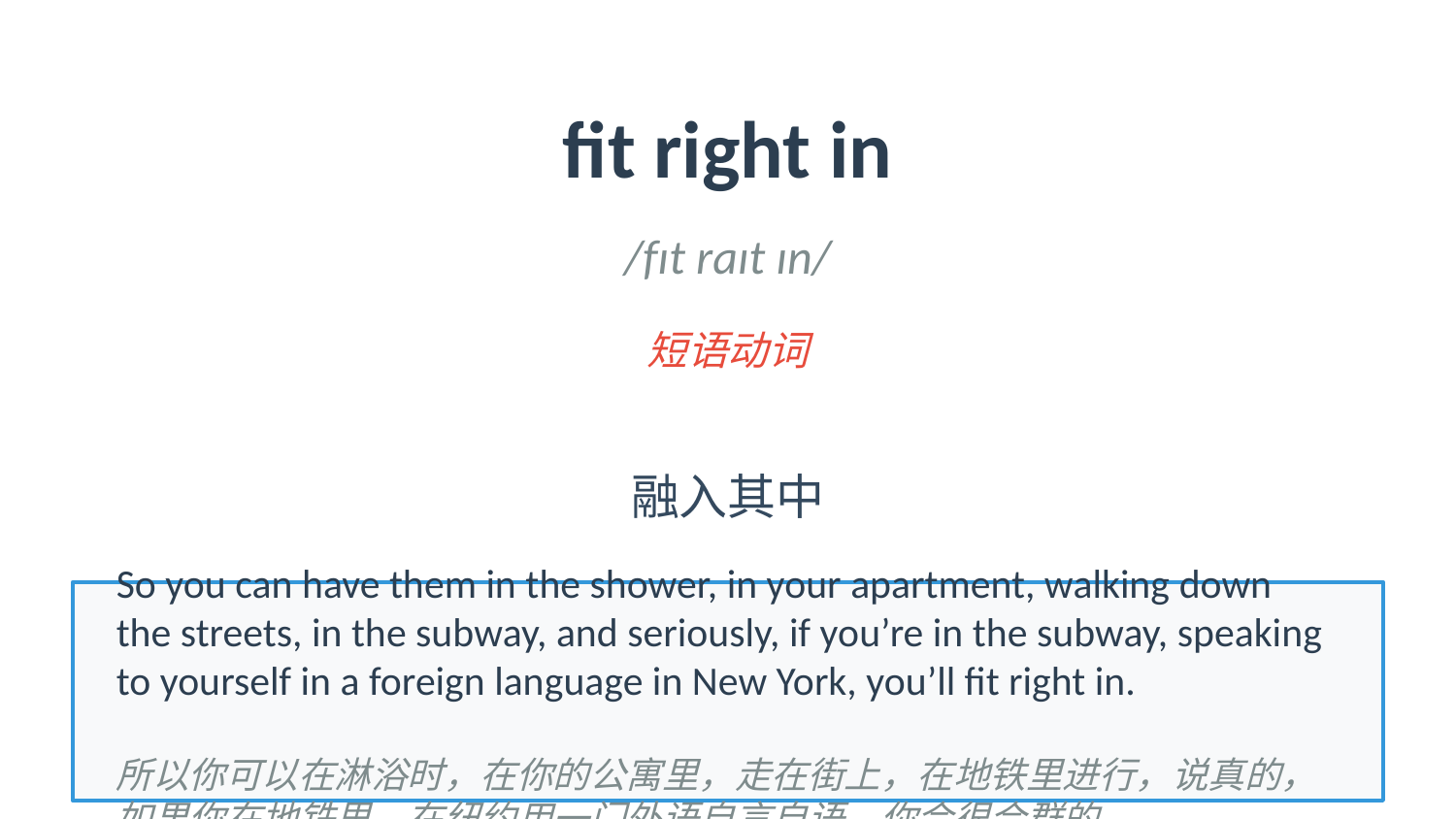

fit right in
/fɪt raɪt ɪn/
短语动词
融入其中

So you can have them in the shower, in your apartment, walking down the streets, in the subway, and seriously, if you’re in the subway, speaking to yourself in a foreign language in New York, you’ll fit right in.

所以你可以在淋浴时，在你的公寓里，走在街上，在地铁里进行，说真的，如果你在地铁里，在纽约用一门外语自言自语，你会很合群的。